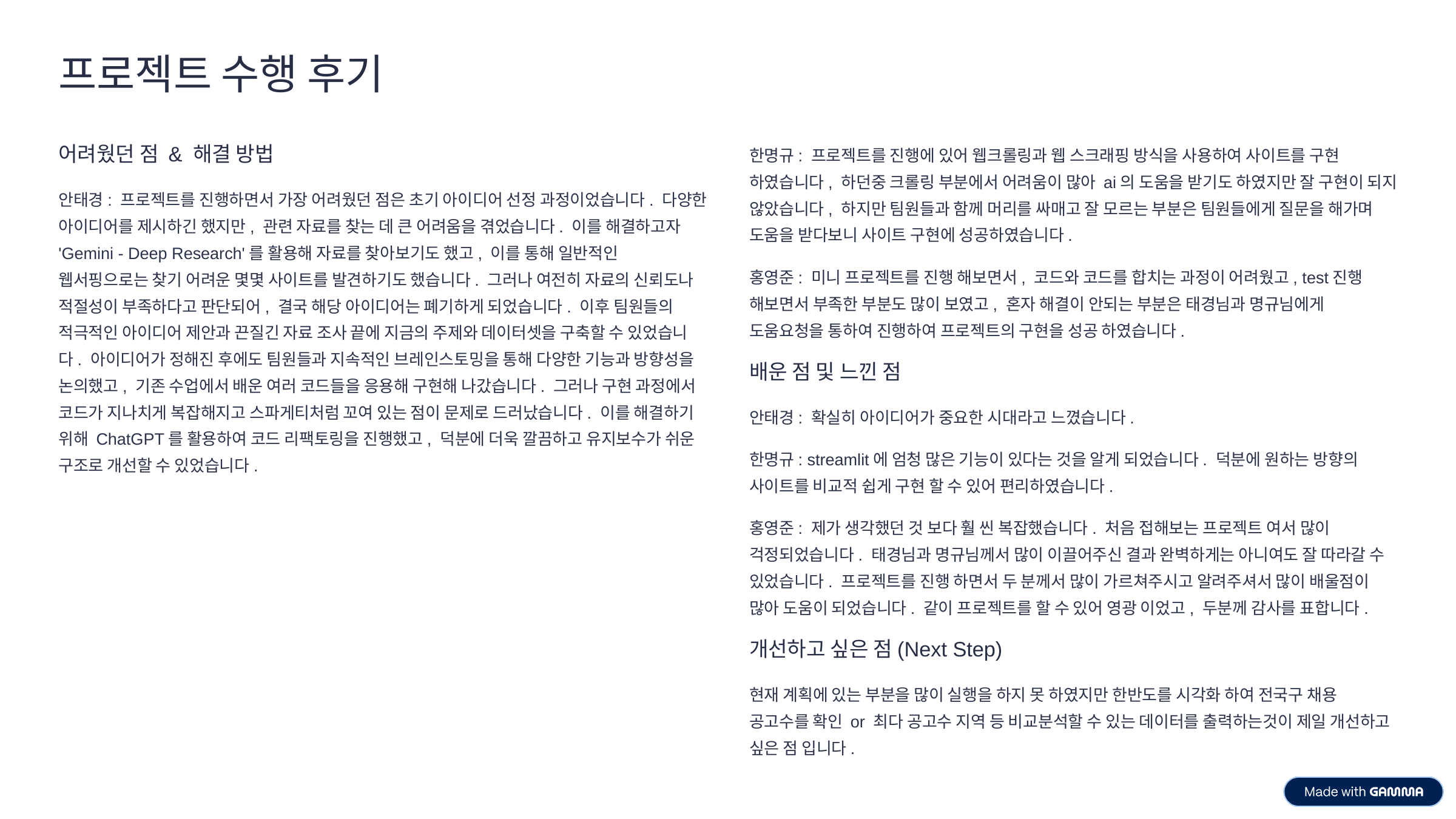

프로젝트 수행 후기
한명규: 프로젝트를 진행에 있어 웹크롤링과 웹 스크래핑 방식을 사용하여 사이트를 구현 하였습니다, 하던중 크롤링 부분에서 어려움이 많아 ai의 도움을 받기도 하였지만 잘 구현이 되지 않았습니다, 하지만 팀원들과 함께 머리를 싸매고 잘 모르는 부분은 팀원들에게 질문을 해가며 도움을 받다보니 사이트 구현에 성공하였습니다.
어려웠던 점 & 해결 방법
안태경: 프로젝트를 진행하면서 가장 어려웠던 점은 초기 아이디어 선정 과정이었습니다. 다양한 아이디어를 제시하긴 했지만, 관련 자료를 찾는 데 큰 어려움을 겪었습니다. 이를 해결하고자 'Gemini - Deep Research'를 활용해 자료를 찾아보기도 했고, 이를 통해 일반적인 웹서핑으로는 찾기 어려운 몇몇 사이트를 발견하기도 했습니다. 그러나 여전히 자료의 신뢰도나 적절성이 부족하다고 판단되어, 결국 해당 아이디어는 폐기하게 되었습니다. 이후 팀원들의 적극적인 아이디어 제안과 끈질긴 자료 조사 끝에 지금의 주제와 데이터셋을 구축할 수 있었습니다. 아이디어가 정해진 후에도 팀원들과 지속적인 브레인스토밍을 통해 다양한 기능과 방향성을 논의했고, 기존 수업에서 배운 여러 코드들을 응용해 구현해 나갔습니다. 그러나 구현 과정에서 코드가 지나치게 복잡해지고 스파게티처럼 꼬여 있는 점이 문제로 드러났습니다. 이를 해결하기 위해 ChatGPT를 활용하여 코드 리팩토링을 진행했고, 덕분에 더욱 깔끔하고 유지보수가 쉬운 구조로 개선할 수 있었습니다.
홍영준: 미니 프로젝트를 진행 해보면서, 코드와 코드를 합치는 과정이 어려웠고, test진행 해보면서 부족한 부분도 많이 보였고, 혼자 해결이 안되는 부분은 태경님과 명규님에게 도움요청을 통하여 진행하여 프로젝트의 구현을 성공 하였습니다.
배운 점 및 느낀 점
안태경: 확실히 아이디어가 중요한 시대라고 느꼈습니다.
한명규: streamlit에 엄청 많은 기능이 있다는 것을 알게 되었습니다. 덕분에 원하는 방향의 사이트를 비교적 쉽게 구현 할 수 있어 편리하였습니다.
홍영준: 제가 생각했던 것 보다 훨 씬 복잡했습니다. 처음 접해보는 프로젝트 여서 많이 걱정되었습니다. 태경님과 명규님께서 많이 이끌어주신 결과 완벽하게는 아니여도 잘 따라갈 수 있었습니다. 프로젝트를 진행 하면서 두 분께서 많이 가르쳐주시고 알려주셔서 많이 배울점이 많아 도움이 되었습니다. 같이 프로젝트를 할 수 있어 영광 이었고, 두분께 감사를 표합니다.
개선하고 싶은 점(Next Step)
현재 계획에 있는 부분을 많이 실행을 하지 못 하였지만 한반도를 시각화 하여 전국구 채용 공고수를 확인 or 최다 공고수 지역 등 비교분석할 수 있는 데이터를 출력하는것이 제일 개선하고 싶은 점 입니다.